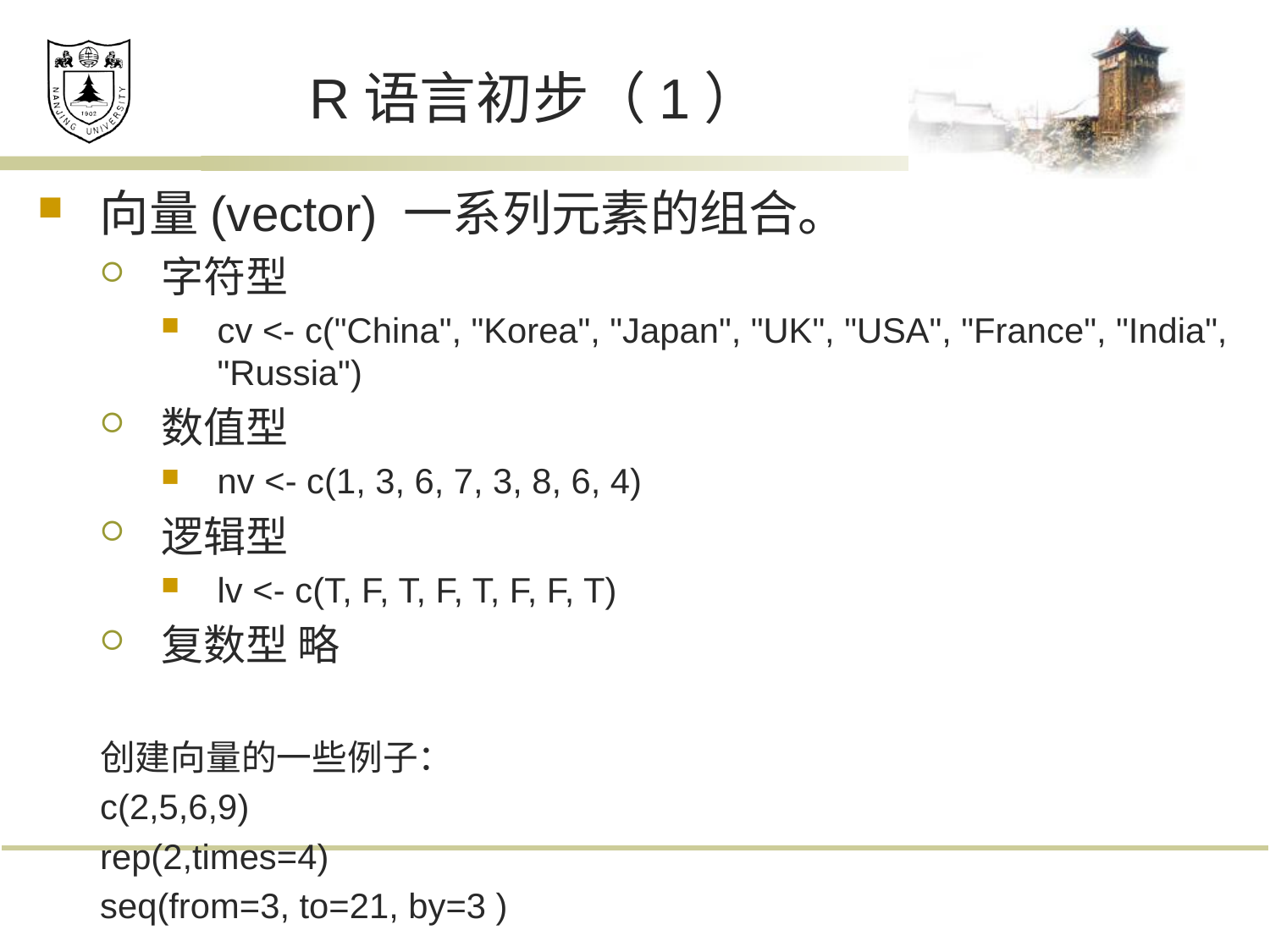

# R语言初步（1）
向量(vector) 一系列元素的组合。
字符型
cv <- c("China", "Korea", "Japan", "UK", "USA", "France", "India", "Russia")
数值型
nv <- c(1, 3, 6, 7, 3, 8, 6, 4)
逻辑型
lv <- c(T, F, T, F, T, F, F, T)
复数型 略

创建向量的一些例子：
c(2,5,6,9)
rep(2,times=4)
seq(from=3, to=21, by=3 )